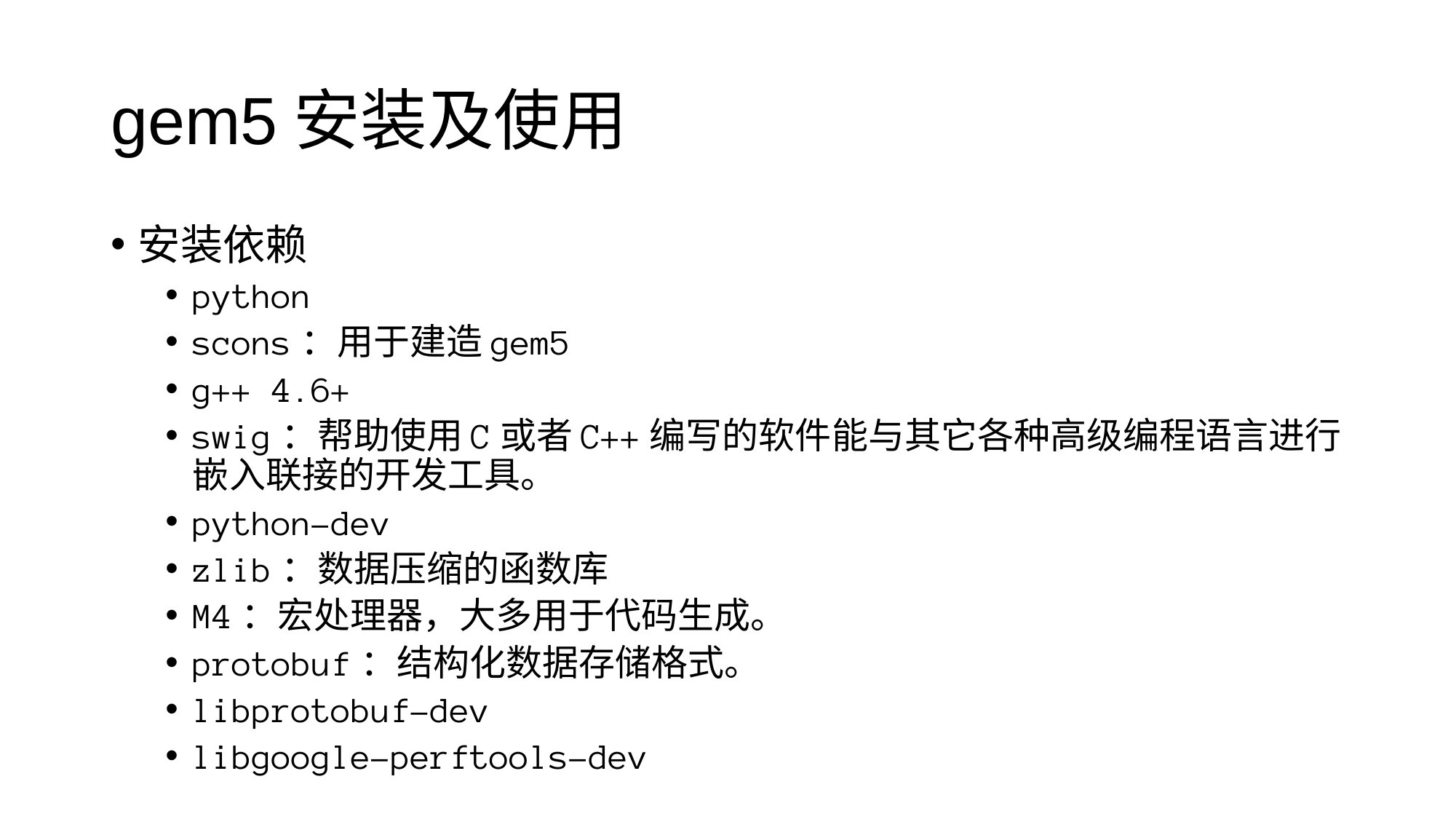

# gem5安装及使用
安装依赖
python
scons：用于建造gem5
g++ 4.6+
swig：帮助使用C或者C++编写的软件能与其它各种高级编程语言进行嵌入联接的开发工具。
python-dev
zlib：数据压缩的函数库
M4：宏处理器，大多用于代码生成。
protobuf：结构化数据存储格式。
libprotobuf-dev
libgoogle-perftools-dev